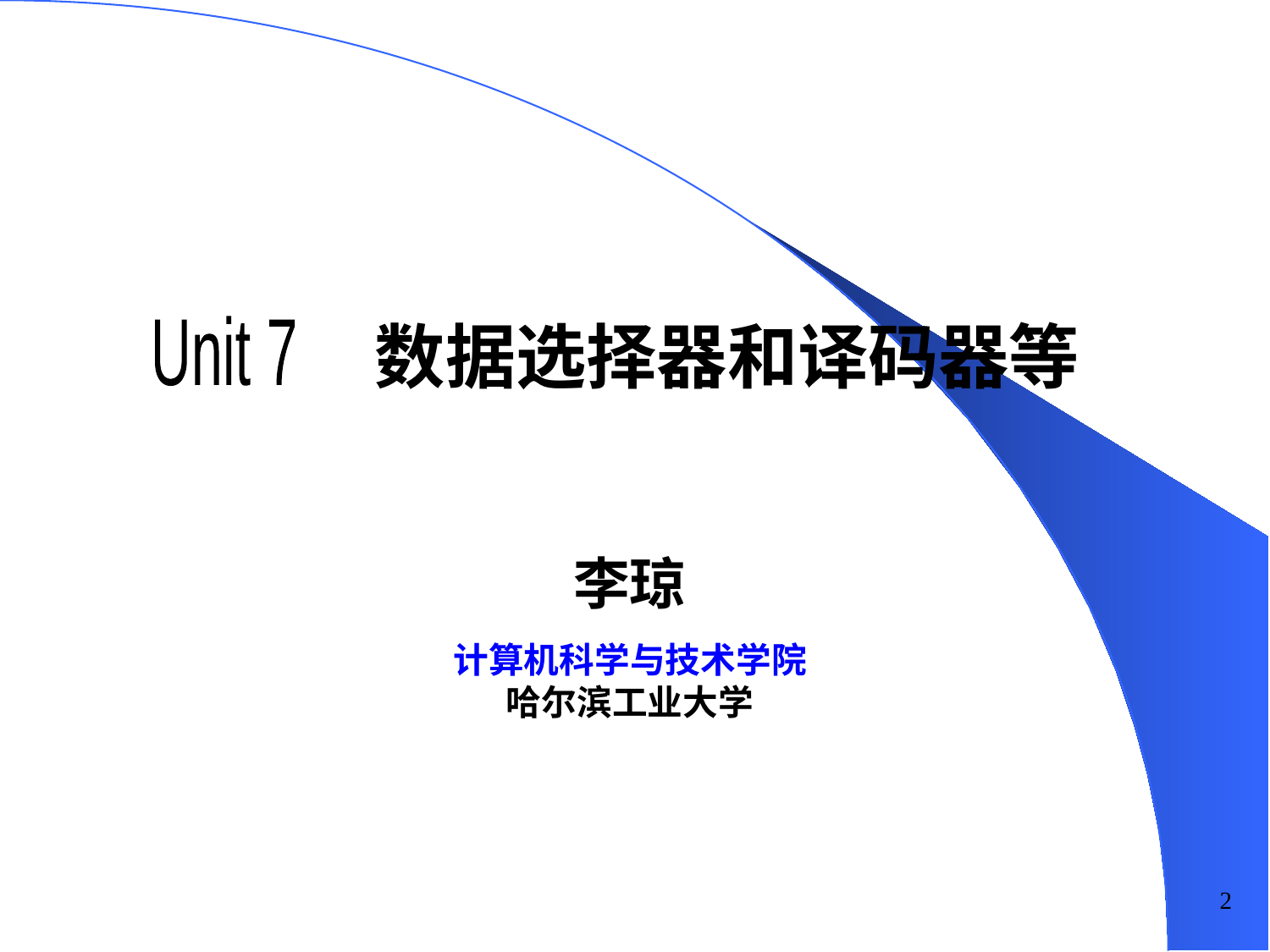

数据选择器和译码器等
Unit 7
李琼

计算机科学与技术学院
哈尔滨工业大学
2